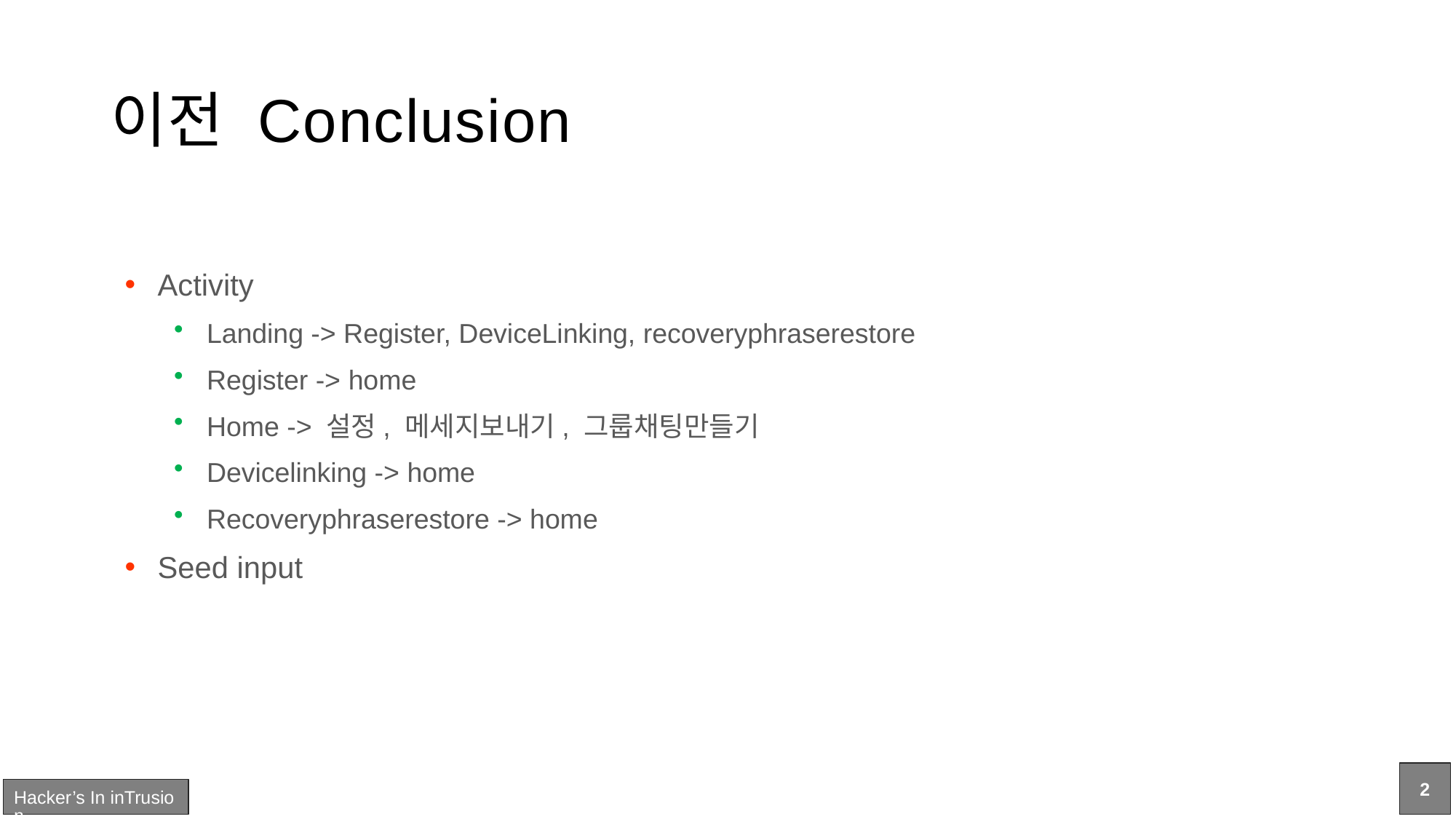

# 이전 Conclusion

Activity
Landing -> Register, DeviceLinking, recoveryphraserestore
Register -> home
Home -> 설정, 메세지보내기, 그룹채팅만들기
Devicelinking -> home
Recoveryphraserestore -> home
Seed input

2
Hacker’s In inTrusion